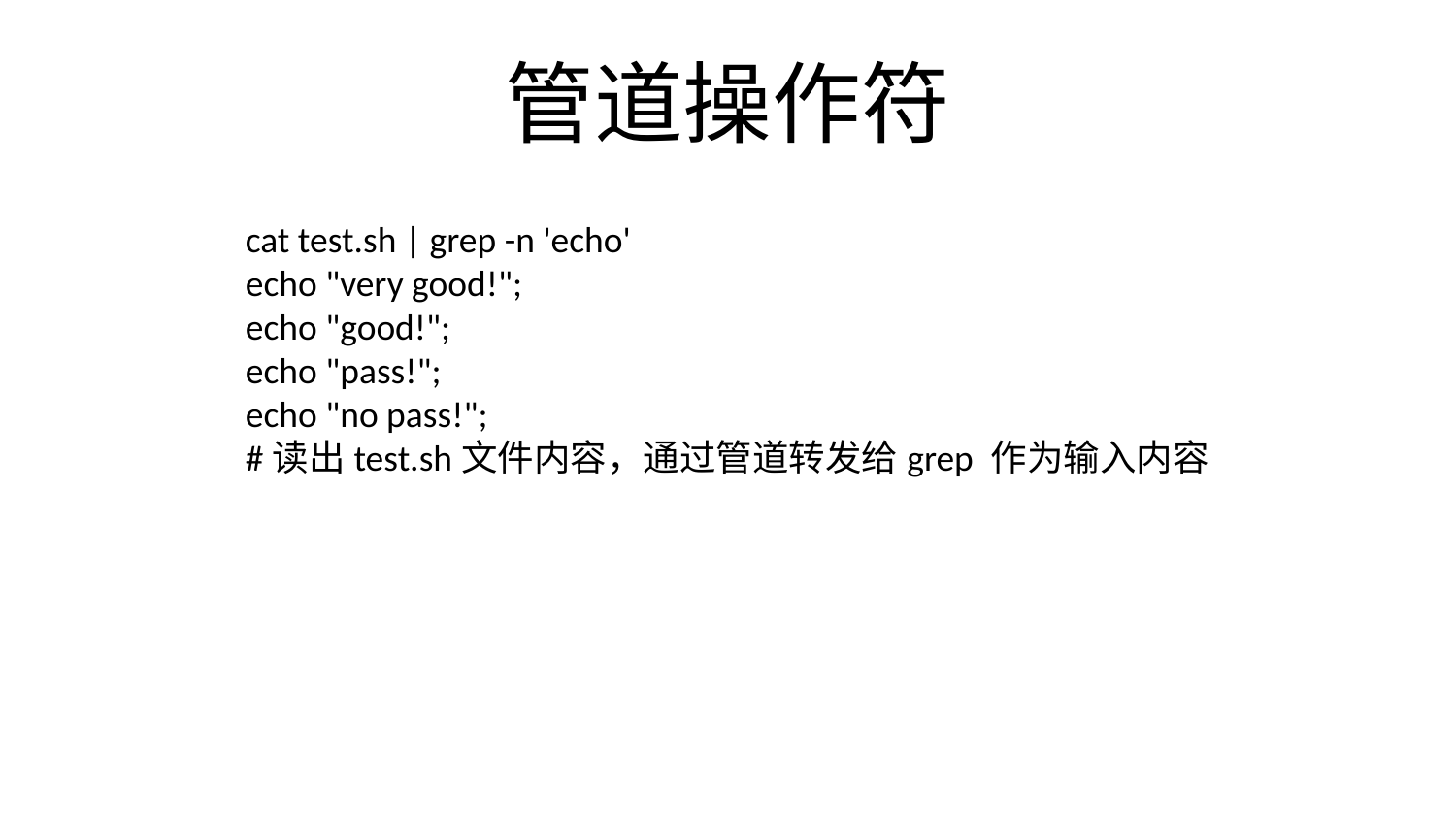

# 管道操作符
cat test.sh | grep -n 'echo'
echo "very good!";
echo "good!";
echo "pass!";
echo "no pass!";
#读出test.sh文件内容，通过管道转发给grep 作为输入内容